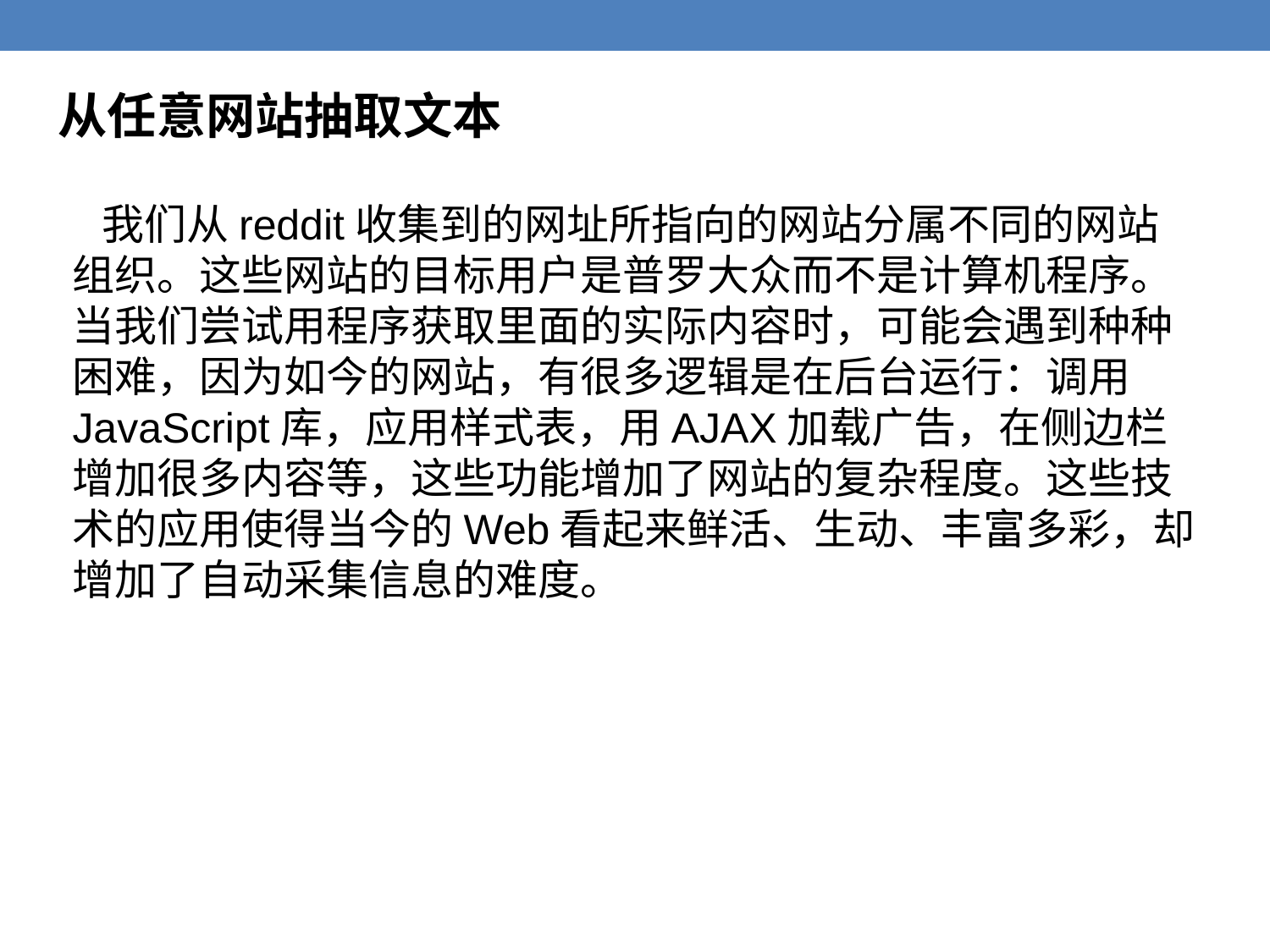

从任意网站抽取文本
  我们从reddit收集到的网址所指向的网站分属不同的网站组织。这些网站的目标用户是普罗大众而不是计算机程序。当我们尝试用程序获取里面的实际内容时，可能会遇到种种困难，因为如今的网站，有很多逻辑是在后台运行：调用JavaScript库，应用样式表，用AJAX加载广告，在侧边栏增加很多内容等，这些功能增加了网站的复杂程度。这些技术的应用使得当今的Web看起来鲜活、生动、丰富多彩，却增加了自动采集信息的难度。